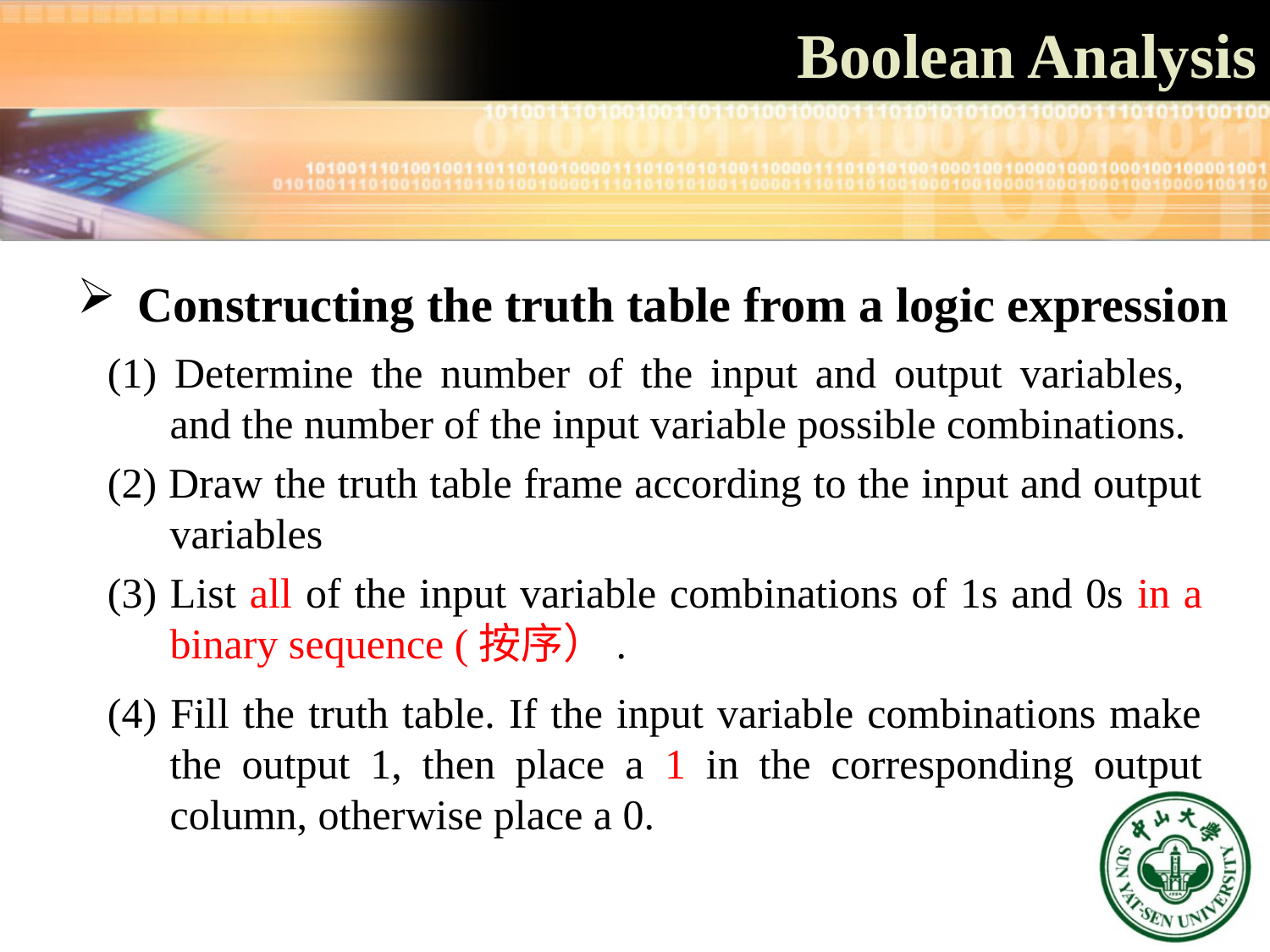

# Boolean Analysis
 Constructing the truth table from a logic expression

(1) Determine the number of the input and output variables,  and the number of the input variable possible combinations.
(2) Draw the truth table frame according to the input and output variables
(3) List all of the input variable combinations of 1s and 0s in a binary sequence (按序）.
(4) Fill the truth table. If the input variable combinations make the output 1, then place a 1 in the corresponding output column, otherwise place a 0.